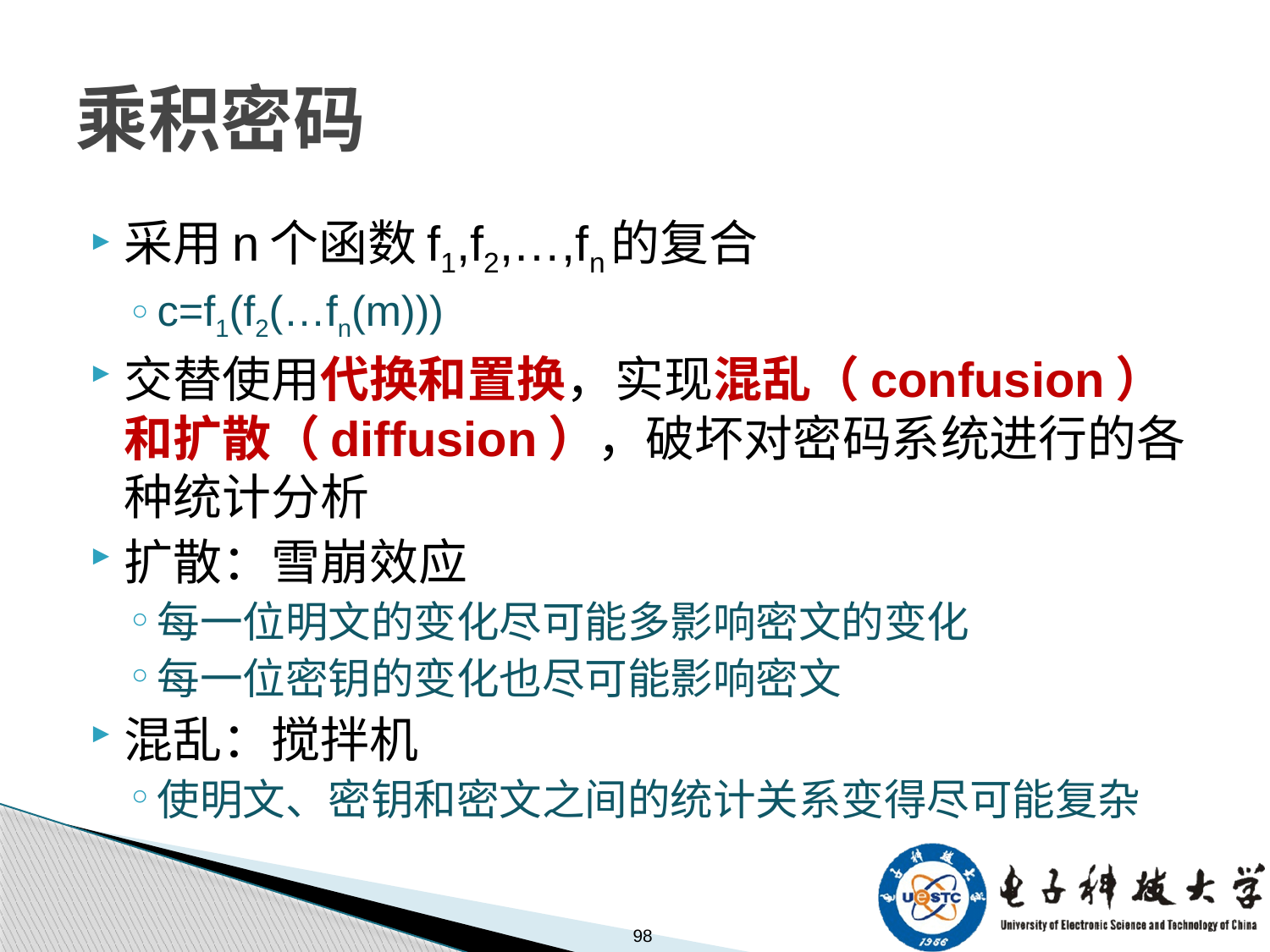

# 乘积密码
采用n个函数f1,f2,…,fn的复合
c=f1(f2(…fn(m)))
交替使用代换和置换，实现混乱（confusion）和扩散（diffusion），破坏对密码系统进行的各种统计分析
扩散：雪崩效应
每一位明文的变化尽可能多影响密文的变化
每一位密钥的变化也尽可能影响密文
混乱：搅拌机
使明文、密钥和密文之间的统计关系变得尽可能复杂
98